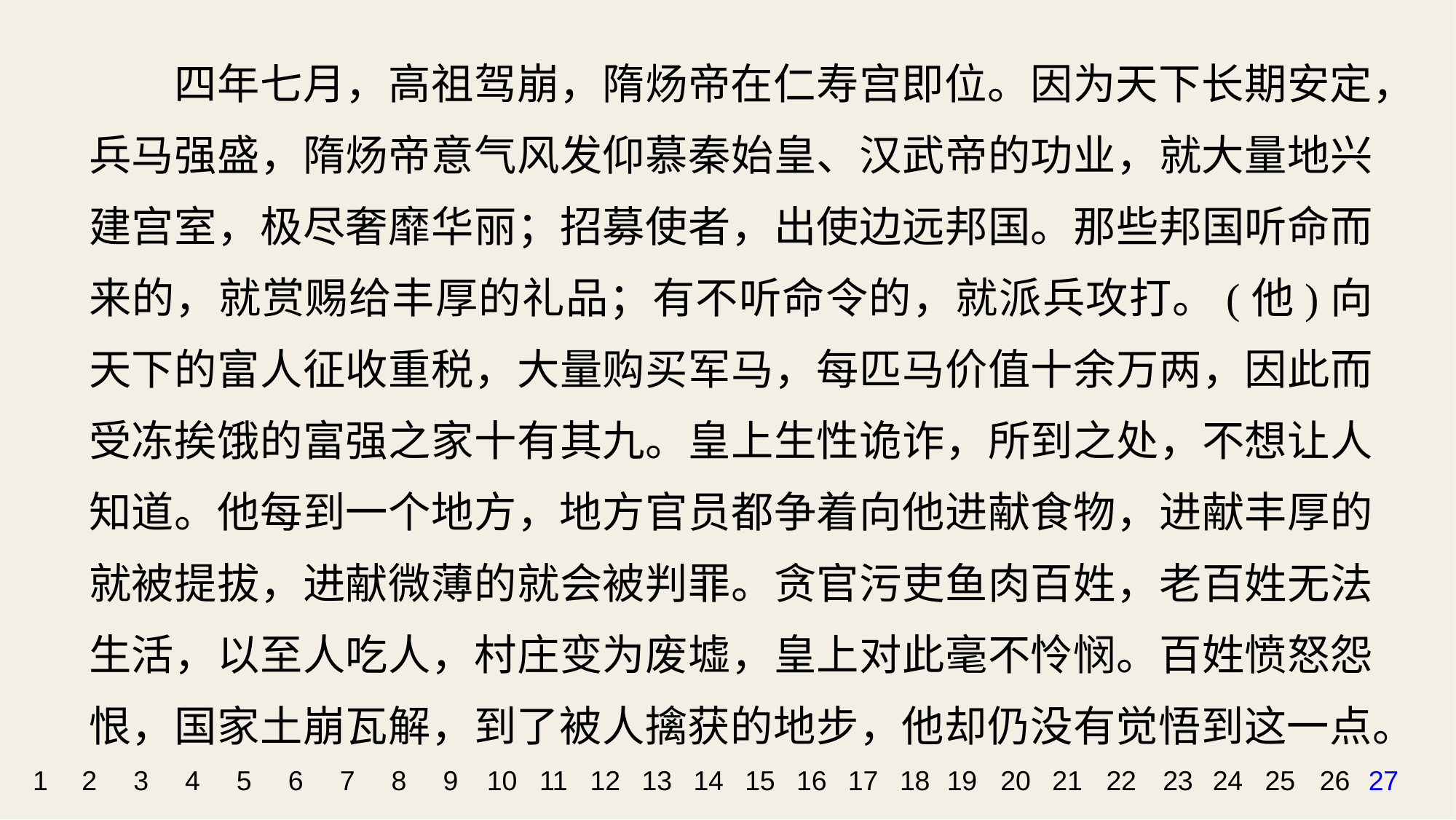

四年七月，高祖驾崩，隋炀帝在仁寿宫即位。因为天下长期安定，兵马强盛，隋炀帝意气风发仰慕秦始皇、汉武帝的功业，就大量地兴建宫室，极尽奢靡华丽；招募使者，出使边远邦国。那些邦国听命而来的，就赏赐给丰厚的礼品；有不听命令的，就派兵攻打。(他)向天下的富人征收重税，大量购买军马，每匹马价值十余万两，因此而受冻挨饿的富强之家十有其九。皇上生性诡诈，所到之处，不想让人知道。他每到一个地方，地方官员都争着向他进献食物，进献丰厚的就被提拔，进献微薄的就会被判罪。贪官污吏鱼肉百姓，老百姓无法生活，以至人吃人，村庄变为废墟，皇上对此毫不怜悯。百姓愤怒怨恨，国家土崩瓦解，到了被人擒获的地步，他却仍没有觉悟到这一点。
1
2
3
4
5
6
7
8
9
10
11
12
13
14
15
16
17
18
19
20
21
22
23
24
25
26
27